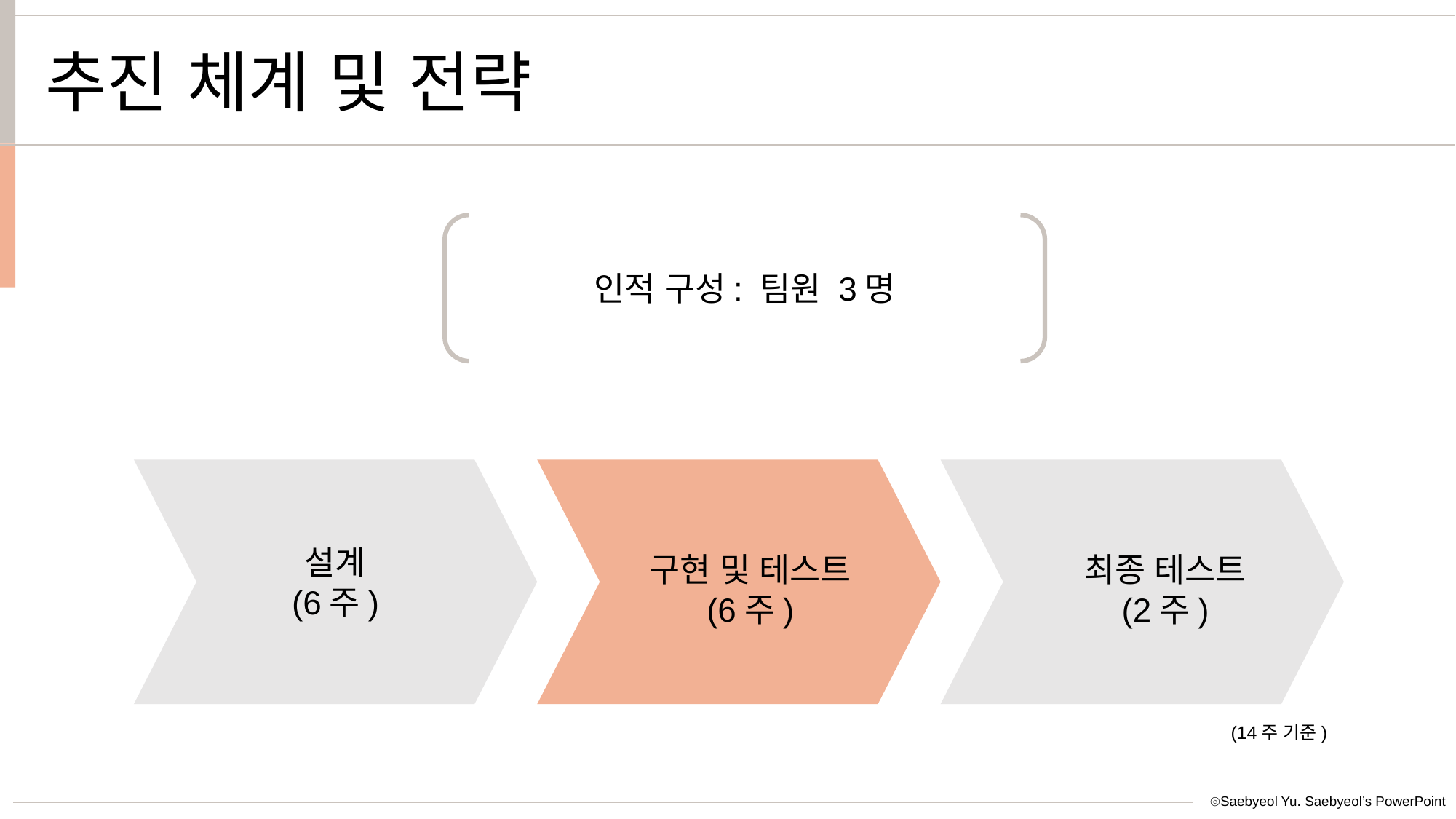

추진 체계 및 전략
인적 구성: 팀원 3명

설계
(6주)
구현 및 테스트
(6주)
최종 테스트
(2주)
(14주 기준)